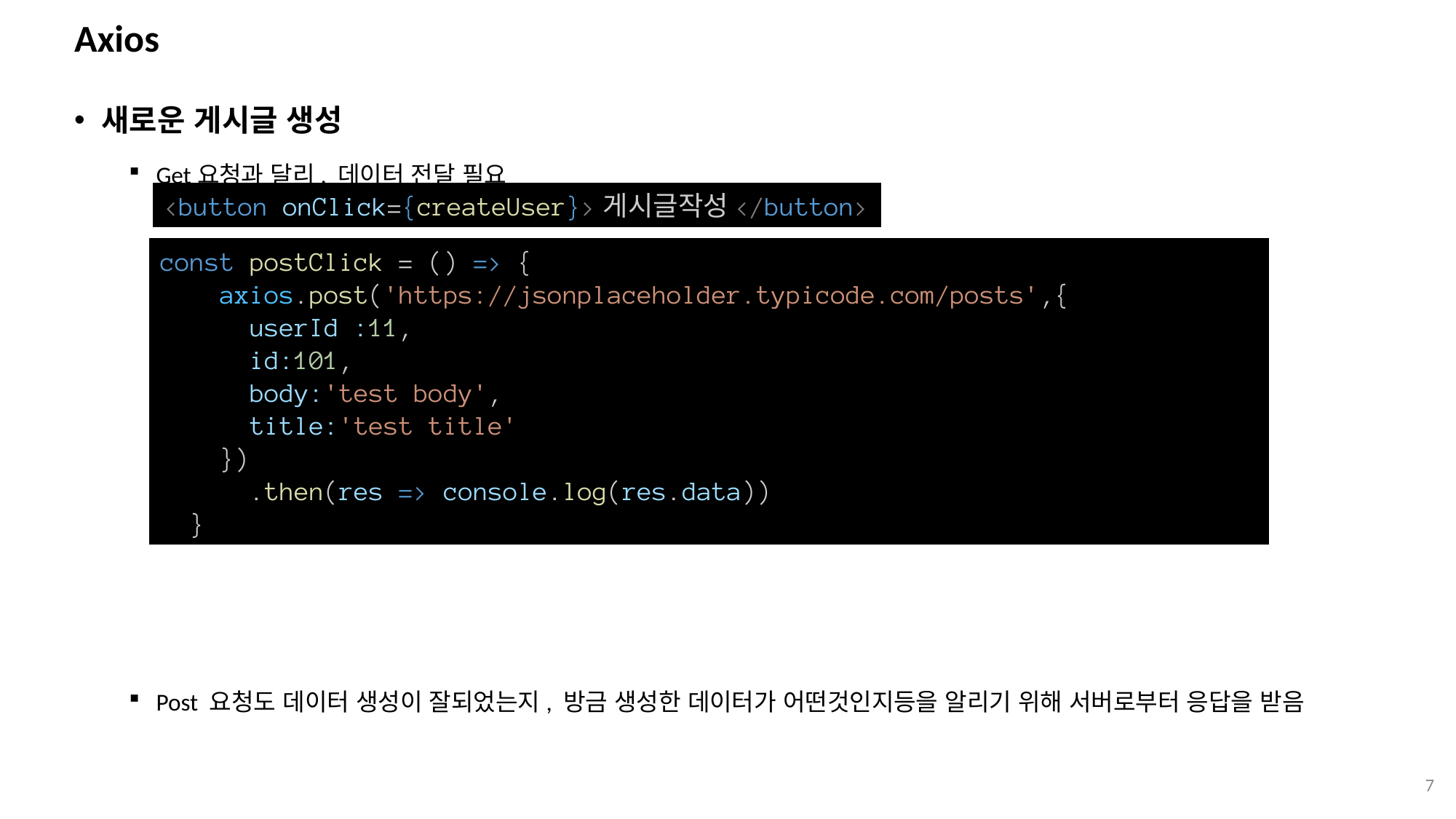

# Axios
새로운 게시글 생성
Get요청과 달리, 데이터 전달 필요

Post 요청도 데이터 생성이 잘되었는지, 방금 생성한 데이터가 어떤것인지등을 알리기 위해 서버로부터 응답을 받음

<button onClick={createUser}>게시글작성</button>
const postClick = () => {
    axios.post('https://jsonplaceholder.typicode.com/posts',{
      userId :11,
      id:101,
      body:'test body',
      title:'test title'
    })
      .then(res => console.log(res.data))
  }
7